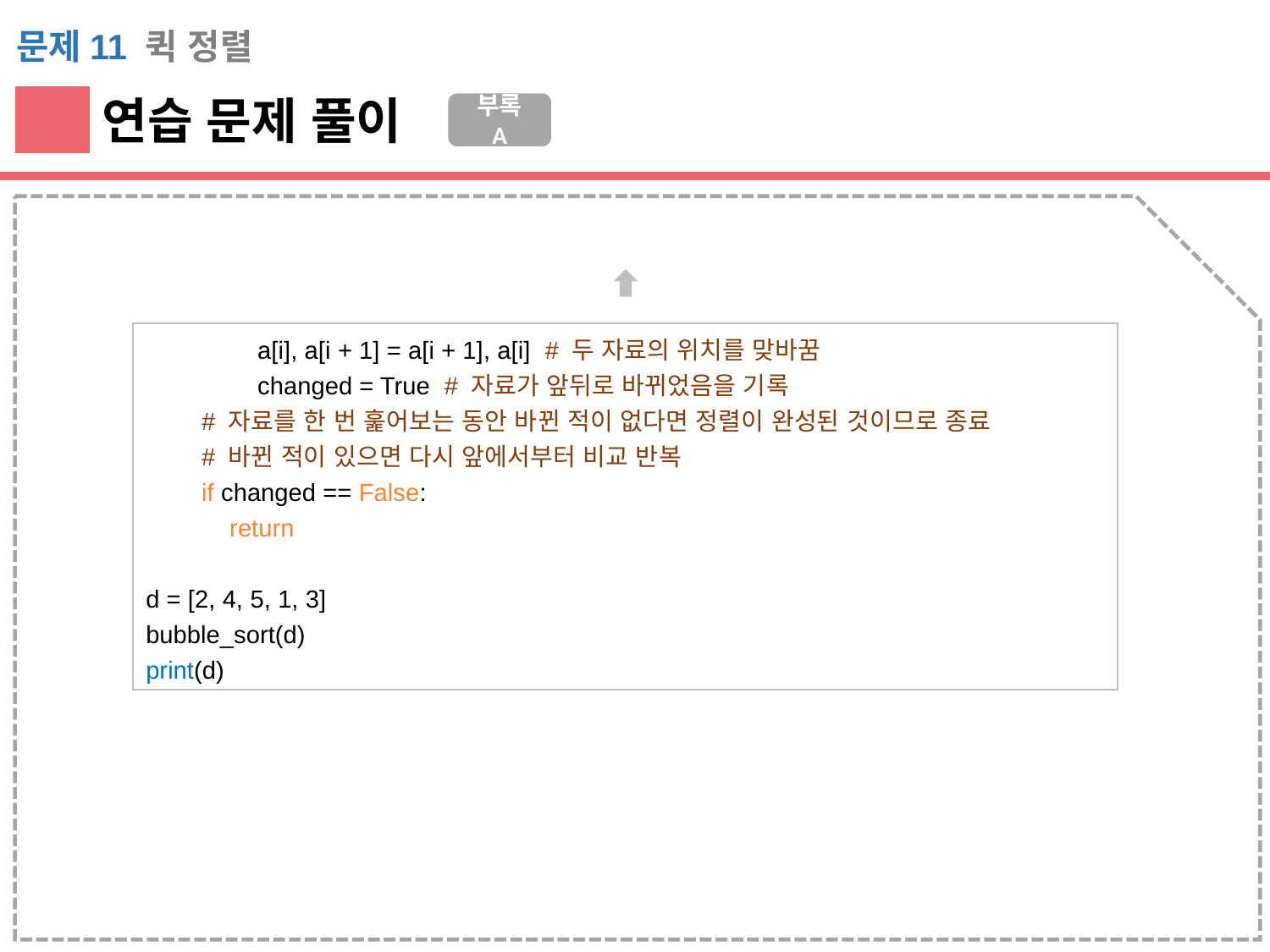

문제11 퀵 정렬
연습 문제 풀이

부록 A

                a[i], a[i + 1] = a[i + 1], a[i]  # 두 자료의 위치를 맞바꿈
                changed = True  # 자료가 앞뒤로 바뀌었음을 기록
        # 자료를 한 번 훑어보는 동안 바뀐 적이 없다면 정렬이 완성된 것이므로 종료
        # 바뀐 적이 있으면 다시 앞에서부터 비교 반복
        if changed == False:
            return

d = [2, 4, 5, 1, 3]
bubble_sort(d)
print(d)